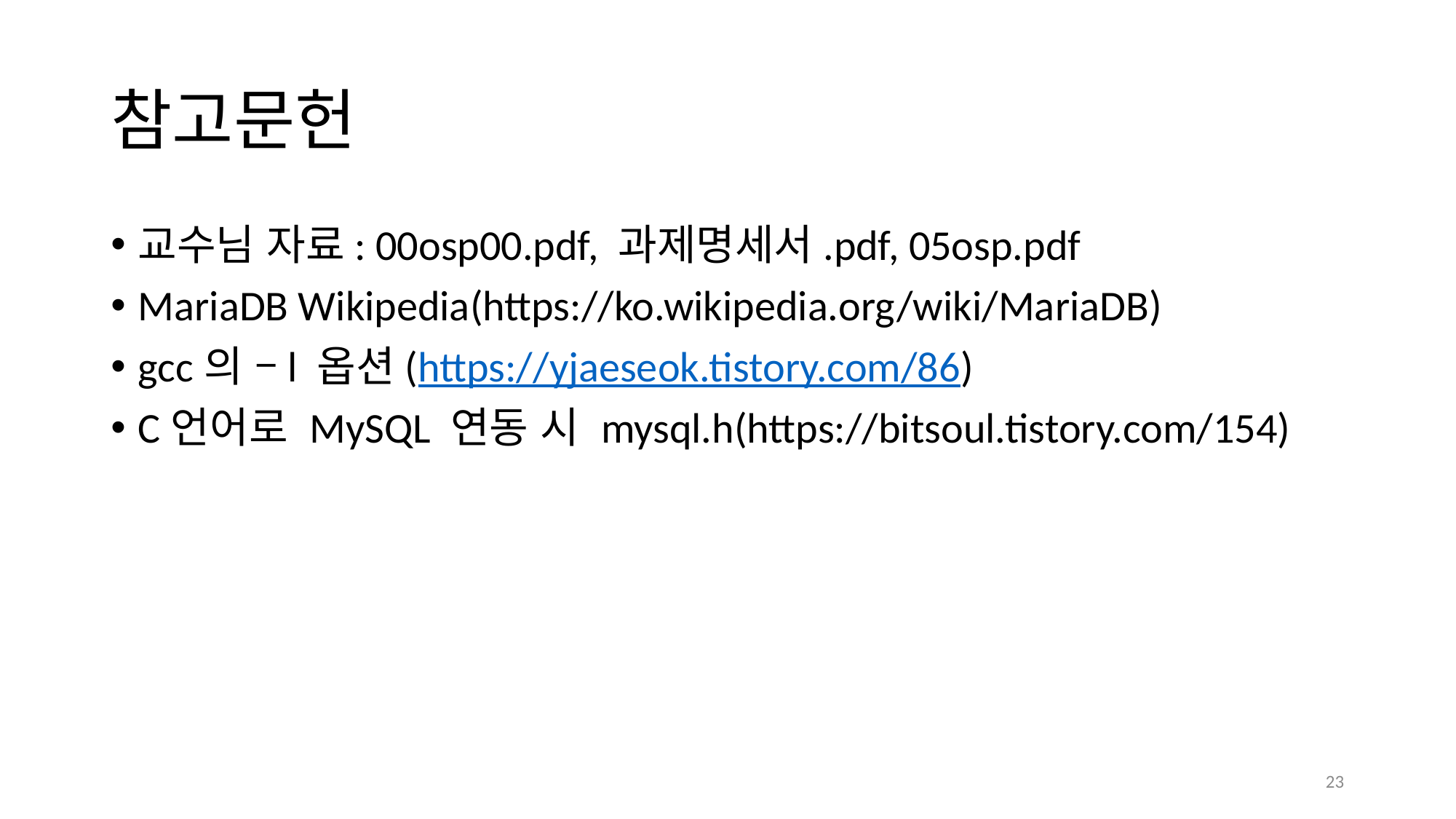

# 참고문헌
교수님 자료: 00osp00.pdf, 과제명세서.pdf, 05osp.pdf
MariaDB Wikipedia(https://ko.wikipedia.org/wiki/MariaDB)
gcc의 –l 옵션(https://yjaeseok.tistory.com/86)
C언어로 MySQL 연동 시 mysql.h(https://bitsoul.tistory.com/154)

23